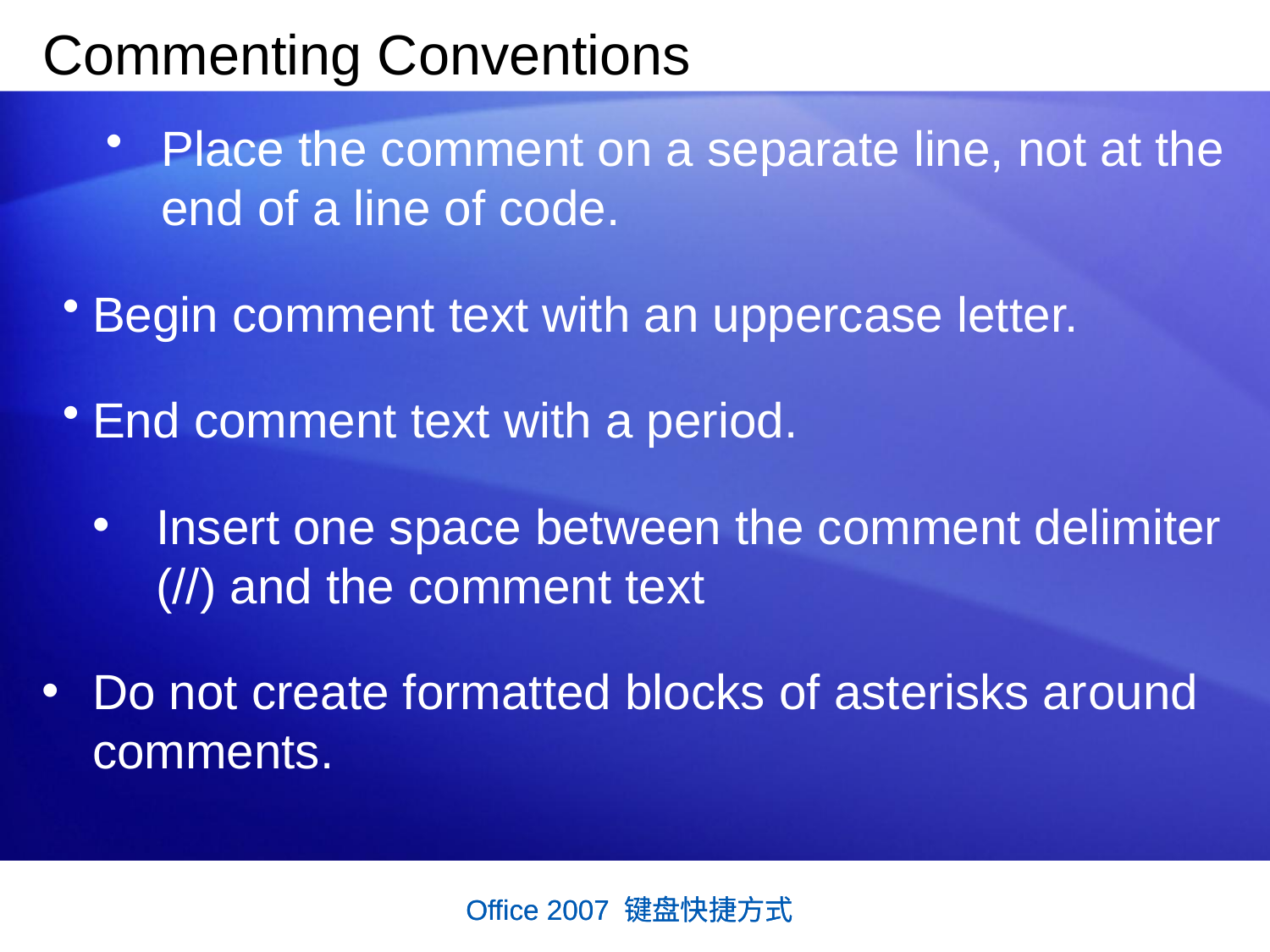

Commenting Conventions
Place the comment on a separate line, not at the end of a line of code.
Begin comment text with an uppercase letter.
End comment text with a period.
Insert one space between the comment delimiter (//) and the comment text
Do not create formatted blocks of asterisks around comments.
Office 2007 键盘快捷方式
Office 2007 键盘快捷方式